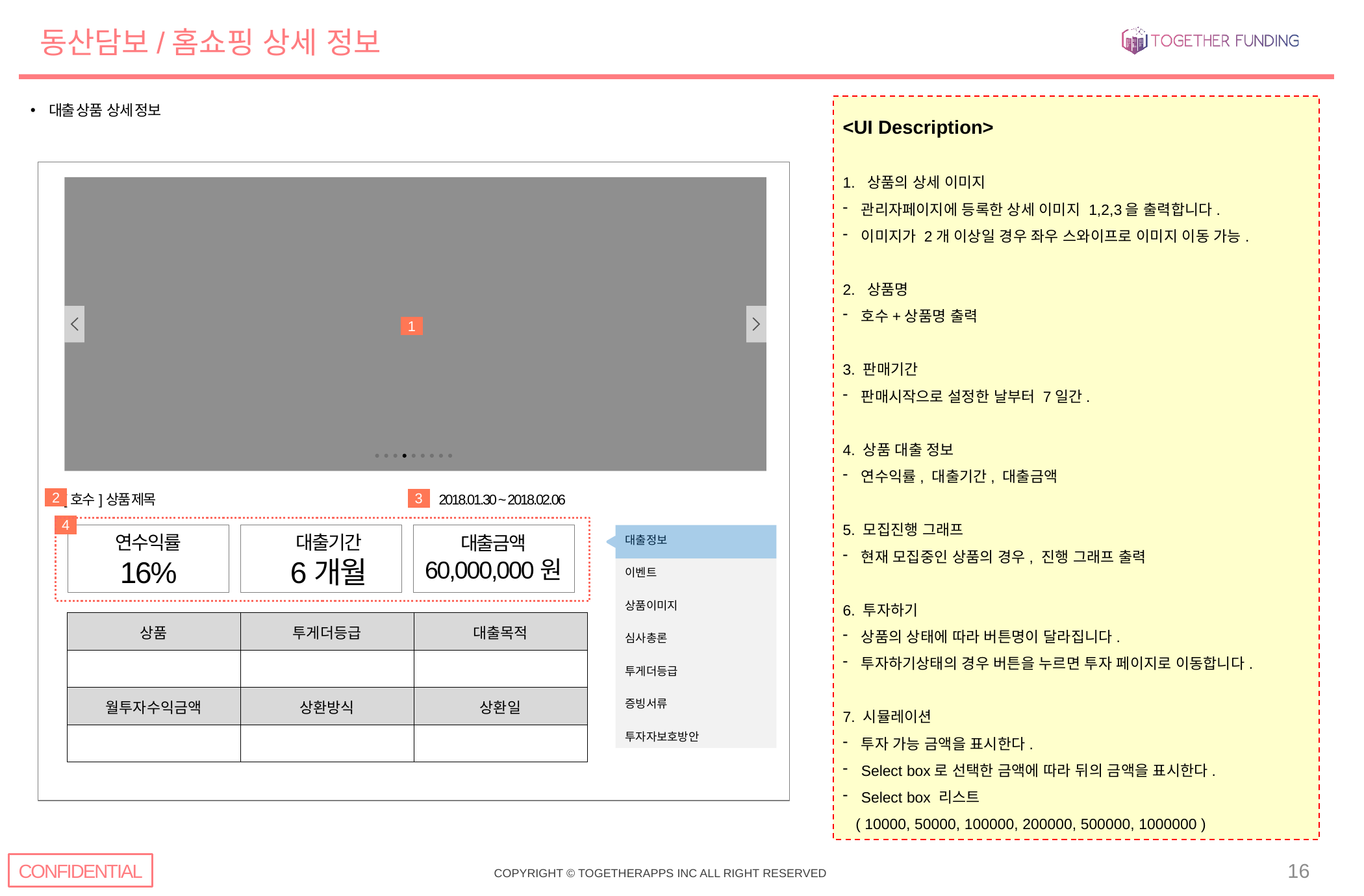

# 동산담보/홈쇼핑 상세 정보
대출 상품  상세 정보
<UI Description>

상품의 상세 이미지
관리자페이지에 등록한 상세 이미지 1,2,3을 출력합니다.
이미지가 2개 이상일 경우 좌우 스와이프로 이미지 이동 가능.

상품명
호수+상품명 출력

3. 판매기간
판매시작으로 설정한 날부터 7일간.

4. 상품 대출 정보
연수익률, 대출기간, 대출금액

5. 모집진행 그래프
현재 모집중인 상품의 경우, 진행 그래프 출력

6. 투자하기
상품의 상태에 따라 버튼명이 달라집니다.
투자하기상태의 경우 버튼을 누르면 투자 페이지로 이동합니다.

7. 시뮬레이션
투자 가능 금액을 표시한다.
Select box로 선택한 금액에 따라 뒤의 금액을 표시한다.
Select box 리스트
   ( 10000, 50000, 100000, 200000, 500000, 1000000 )

1

2

3

[호수]상품 제목
2018.01.30 ~ 2018.02.06
4

대출정보
이벤트
상품이미지
심사총론
투게더등급
증빙서류
투자자보호방안

연수익률
16%
대출기간
6개월
대출금액
60,000,000원

| 상품 | 투게더등급 | 대출목적 |
| --- | --- | --- |
|  |  |  |
| 월투자수익금액 | 상환방식 | 상환일 |
|  |  |  |
16